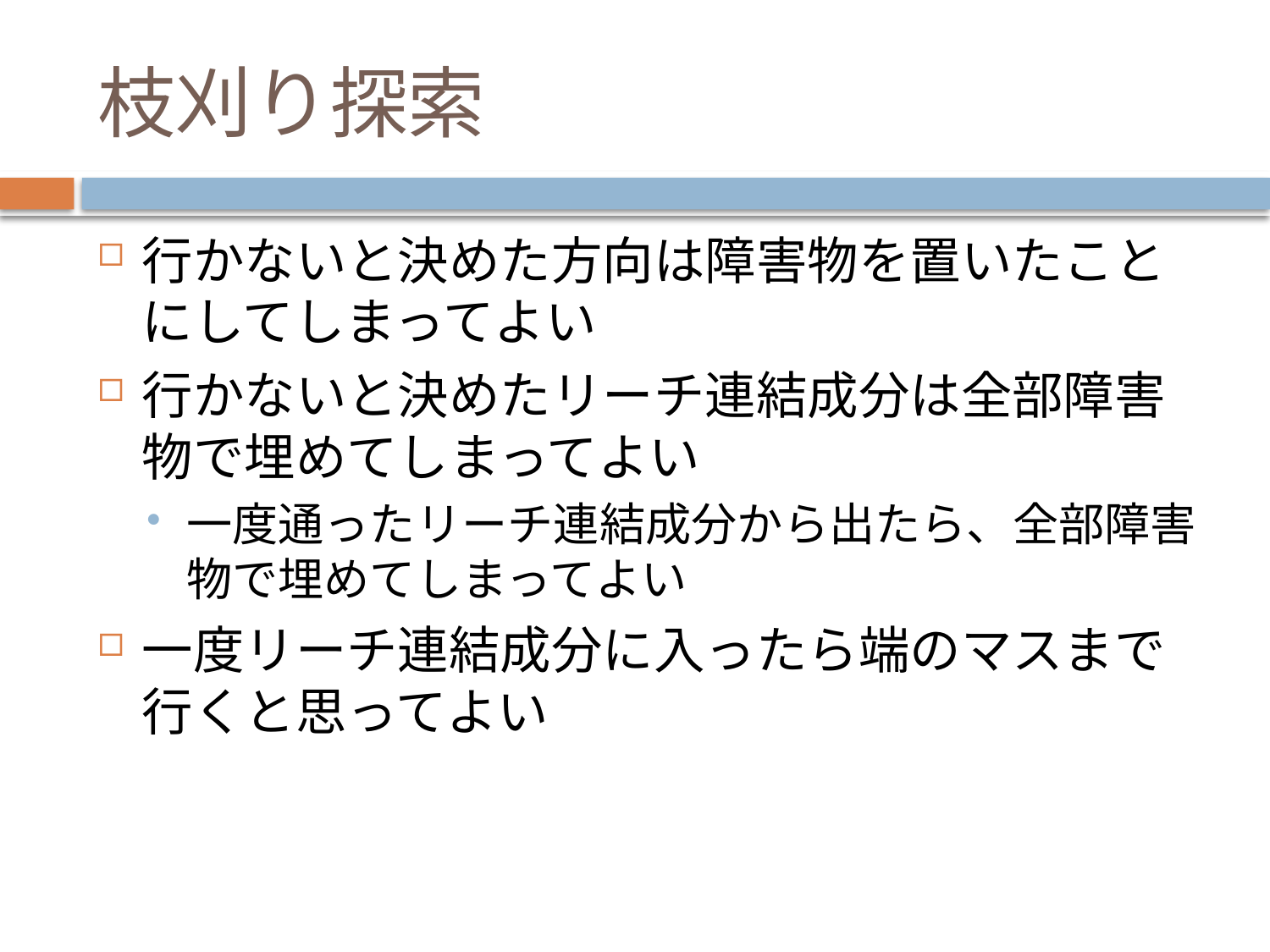

# 枝刈り探索
行かないと決めた方向は障害物を置いたことにしてしまってよい
行かないと決めたリーチ連結成分は全部障害物で埋めてしまってよい
一度通ったリーチ連結成分から出たら、全部障害物で埋めてしまってよい
一度リーチ連結成分に入ったら端のマスまで行くと思ってよい